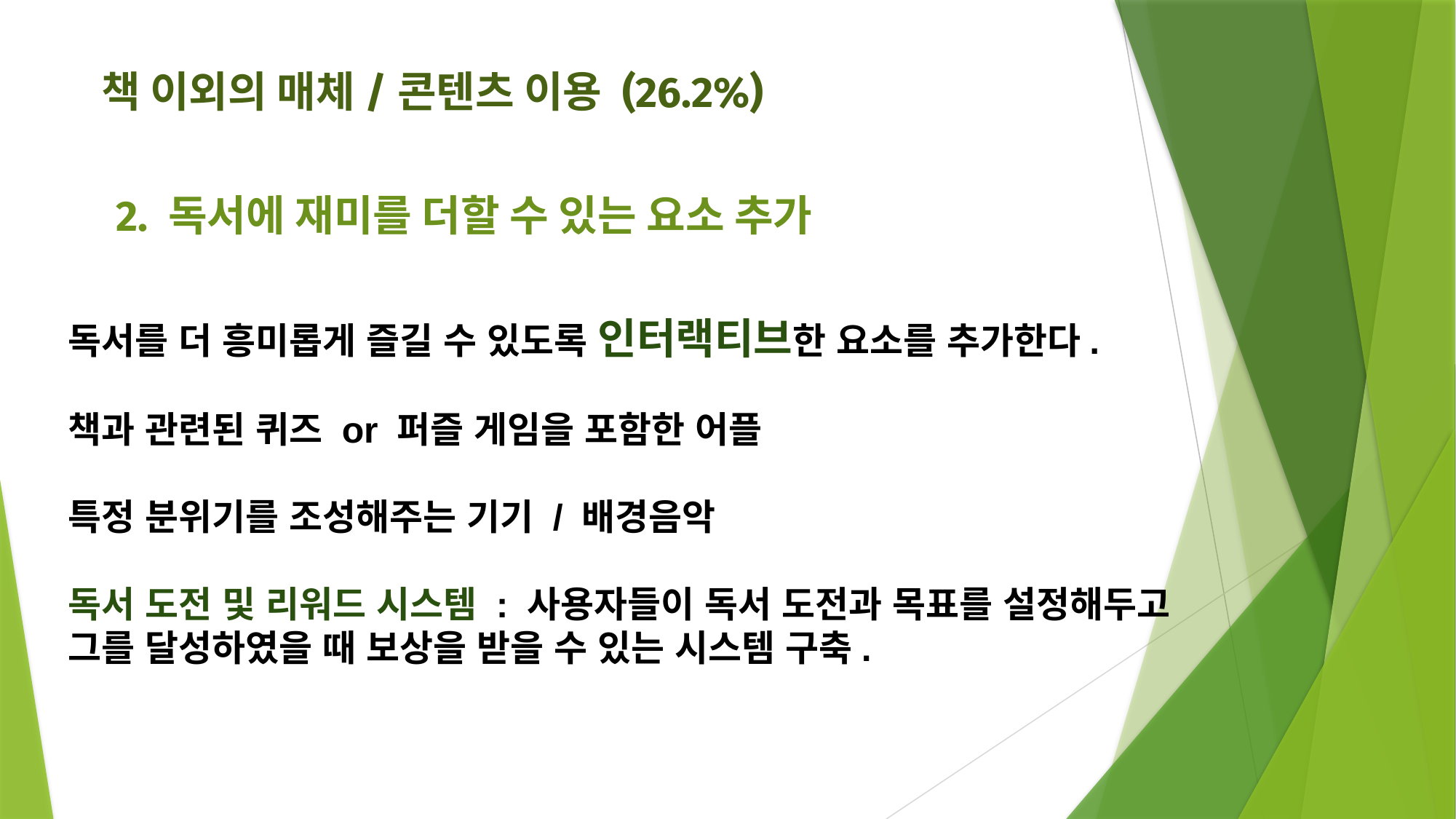

책 이외의 매체/콘텐츠 이용 (26.2%)
2. 독서에 재미를 더할 수 있는 요소 추가
독서를 더 흥미롭게 즐길 수 있도록 인터랙티브한 요소를 추가한다.

책과 관련된 퀴즈 or 퍼즐 게임을 포함한 어플

특정 분위기를 조성해주는 기기 / 배경음악

독서 도전 및 리워드 시스템 : 사용자들이 독서 도전과 목표를 설정해두고 그를 달성하였을 때 보상을 받을 수 있는 시스템 구축.